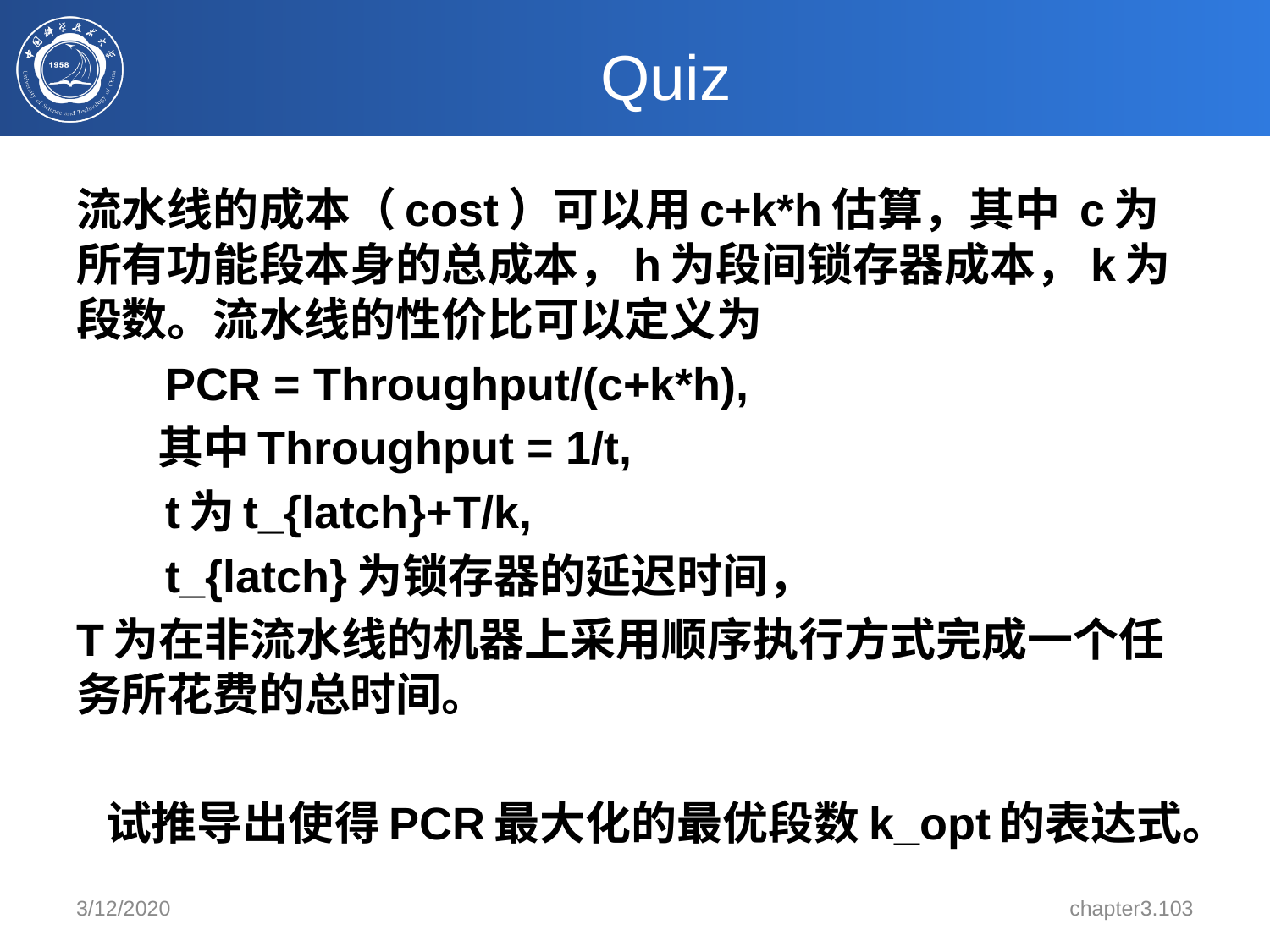

# Quiz
流水线的成本（cost）可以用c+k*h估算，其中 c为所有功能段本身的总成本，h为段间锁存器成本，k为段数。流水线的性价比可以定义为
       PCR = Throughput/(c+k*h),
       其中Throughput = 1/t,
       t为t_{latch}+T/k,
       t_{latch}为锁存器的延迟时间，
T为在非流水线的机器上采用顺序执行方式完成一个任务所花费的总时间。

  试推导出使得PCR最大化的最优段数k_opt的表达式。
3/12/2020
chapter3.103